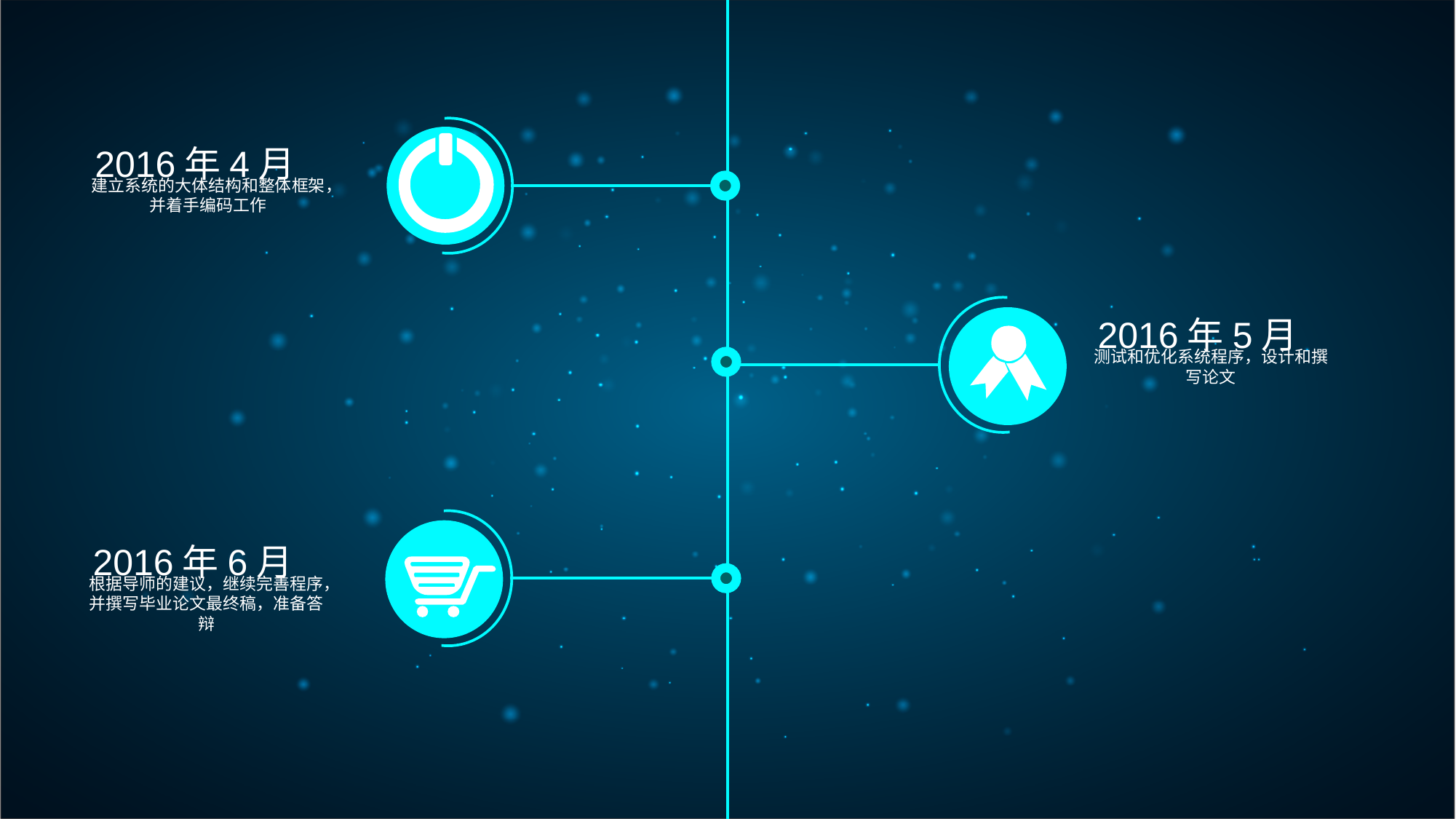

2016年4月
建立系统的大体结构和整体框架，并着手编码工作

2016年5月
测试和优化系统程序，设计和撰写论文

2016年6月
根据导师的建议，继续完善程序，并撰写毕业论文最终稿，准备答辩